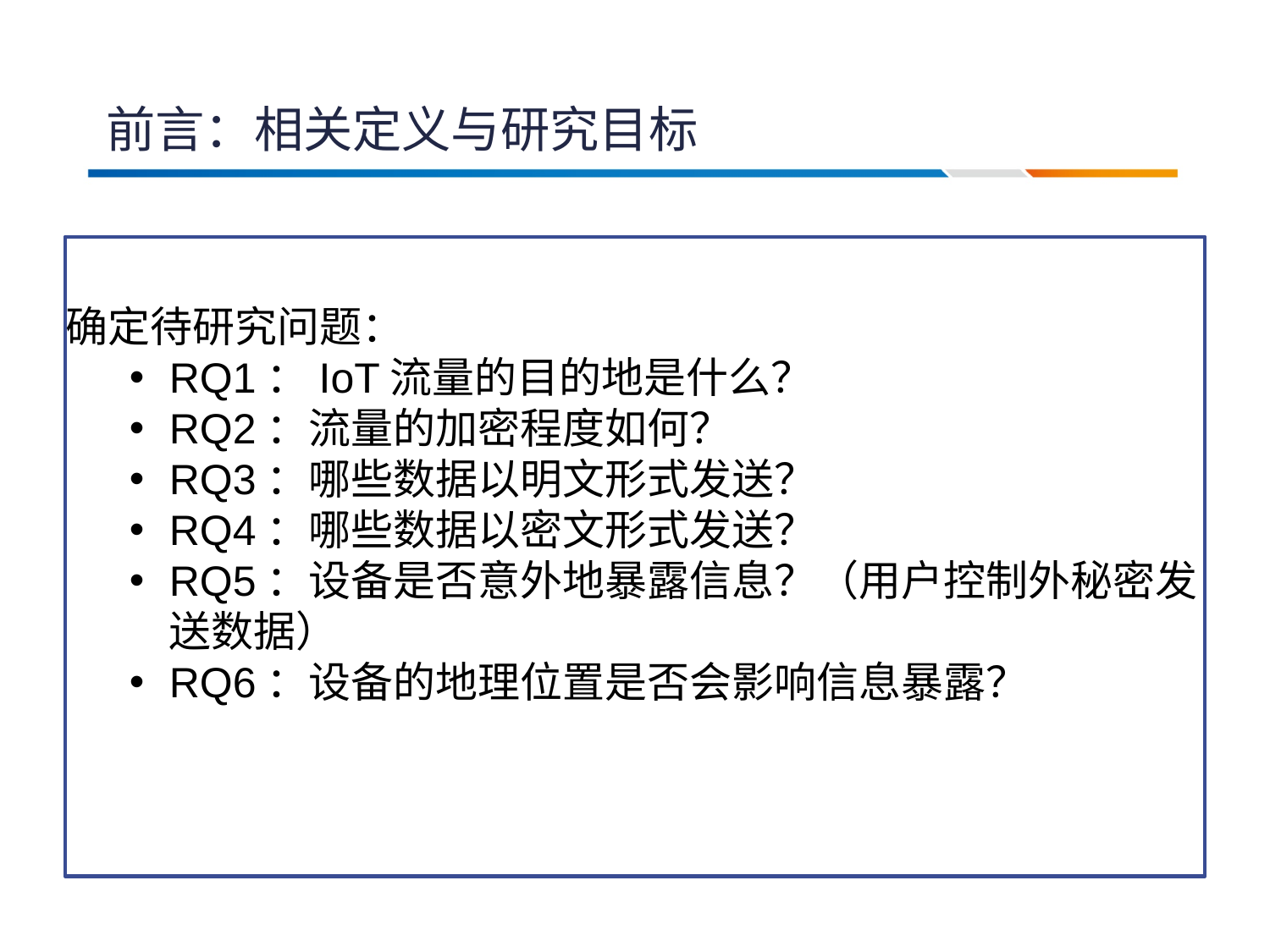

# 前言：相关定义与研究目标

确定待研究问题：
RQ1：IoT流量的目的地是什么？
RQ2：流量的加密程度如何？
RQ3：哪些数据以明文形式发送？
RQ4：哪些数据以密文形式发送？
RQ5：设备是否意外地暴露信息？（用户控制外秘密发送数据）
RQ6：设备的地理位置是否会影响信息暴露？